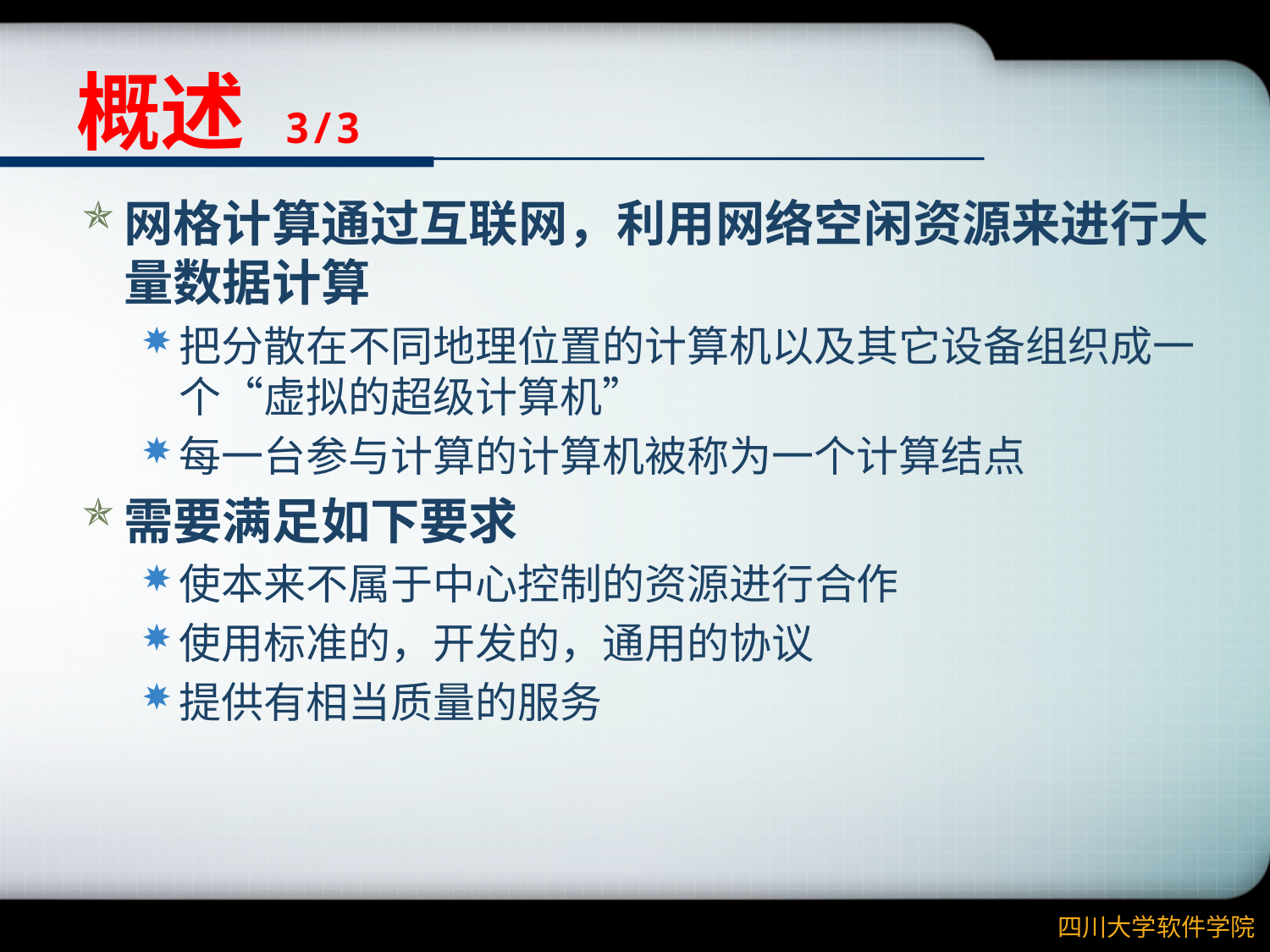

# 概述 3/3
网格计算通过互联网，利用网络空闲资源来进行大量数据计算
把分散在不同地理位置的计算机以及其它设备组织成一个“虚拟的超级计算机”
每一台参与计算的计算机被称为一个计算结点
需要满足如下要求
使本来不属于中心控制的资源进行合作
使用标准的，开发的，通用的协议
提供有相当质量的服务